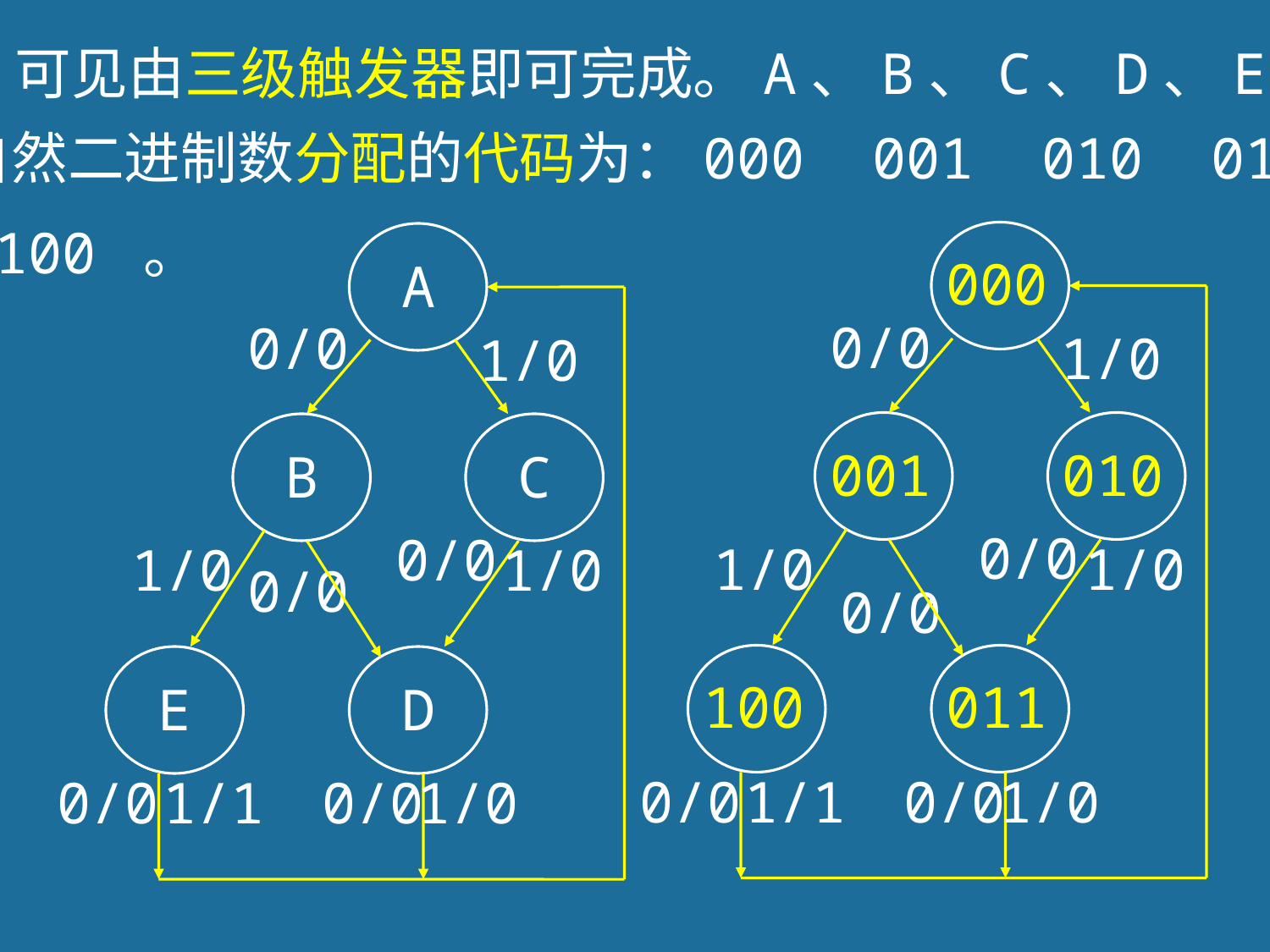

可见由三级触发器即可完成。A、B、C、D、E按
自然二进制数分配的代码为：000  001  010  011
100 。

000
A

0/0
0/0
1/0
1/0

001
010
B
C
0/0
0/0
1/0
1/0
1/0
1/0

0/0
0/0

100
011
E
D
0/0
1/1
0/0
1/0
0/0
1/1
0/0
1/0

215